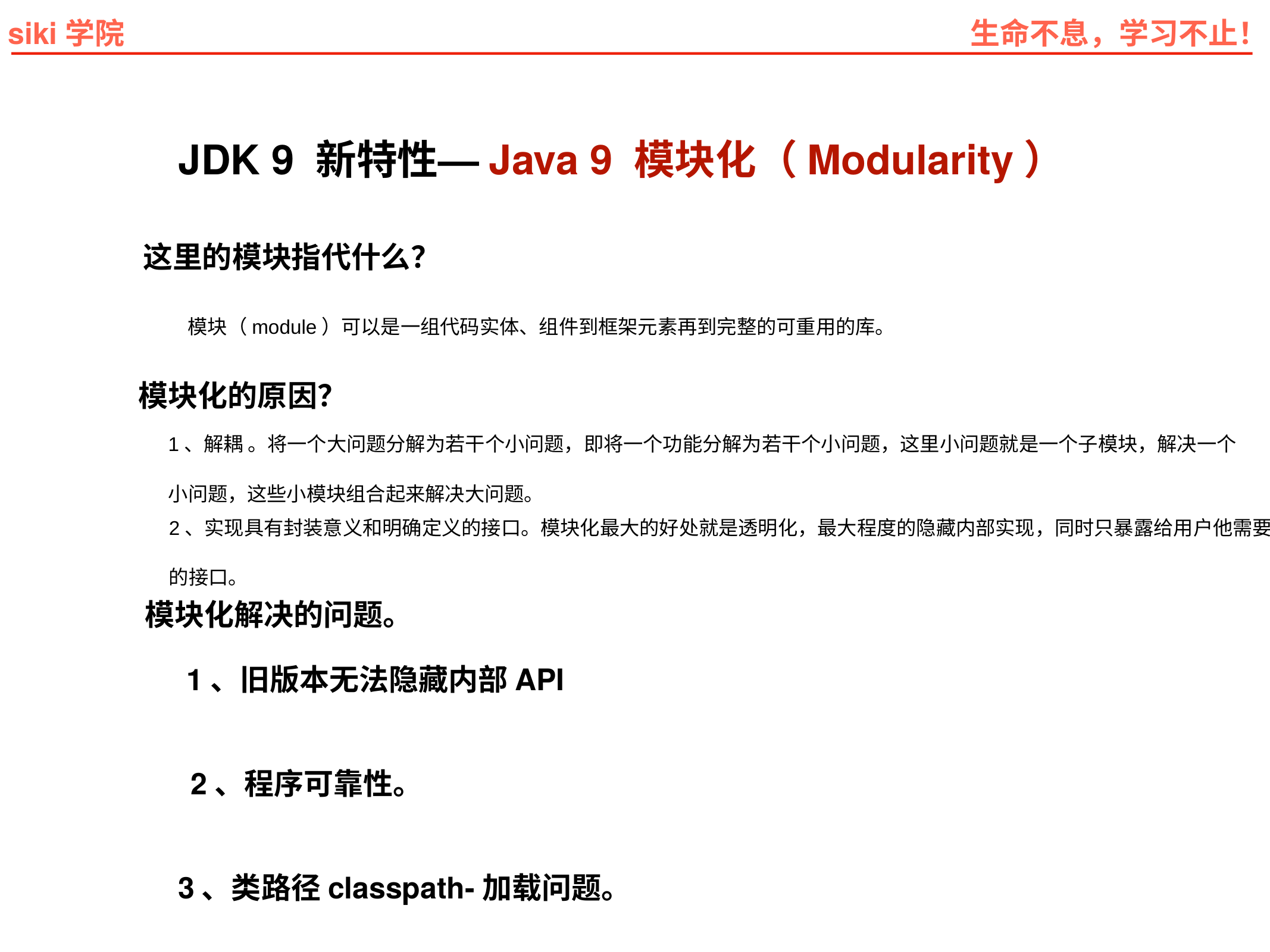

JDK 9 新特性—Java 9 模块化（Modularity）
这里的模块指代什么？
模块（module）可以是一组代码实体、组件到框架元素再到完整的可重用的库。
模块化的原因？
1、解耦 。将一个大问题分解为若干个小问题，即将一个功能分解为若干个小问题，这里小问题就是一个子模块，解决一个
小问题，这些小模块组合起来解决大问题。
2、实现具有封装意义和明确定义的接口。模块化最大的好处就是透明化，最大程度的隐藏内部实现，同时只暴露给用户他需要
的接口。
模块化解决的问题。
1、旧版本无法隐藏内部API
2、程序可靠性。
3、类路径classpath-加载问题。